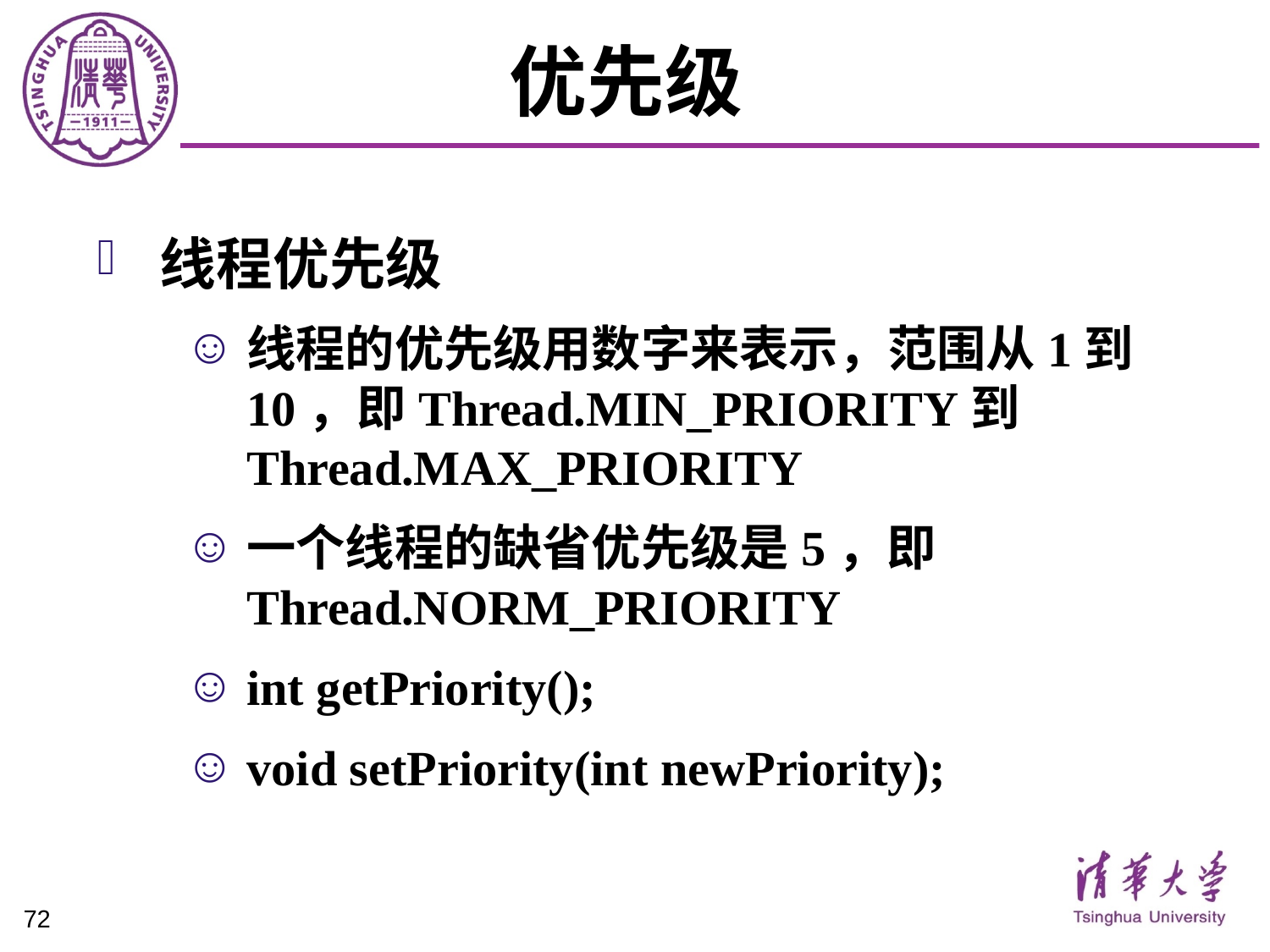

# 优先级
线程优先级
线程的优先级用数字来表示，范围从1到10，即Thread.MIN_PRIORITY到Thread.MAX_PRIORITY
一个线程的缺省优先级是5，即Thread.NORM_PRIORITY
int getPriority();
void setPriority(int newPriority);
72